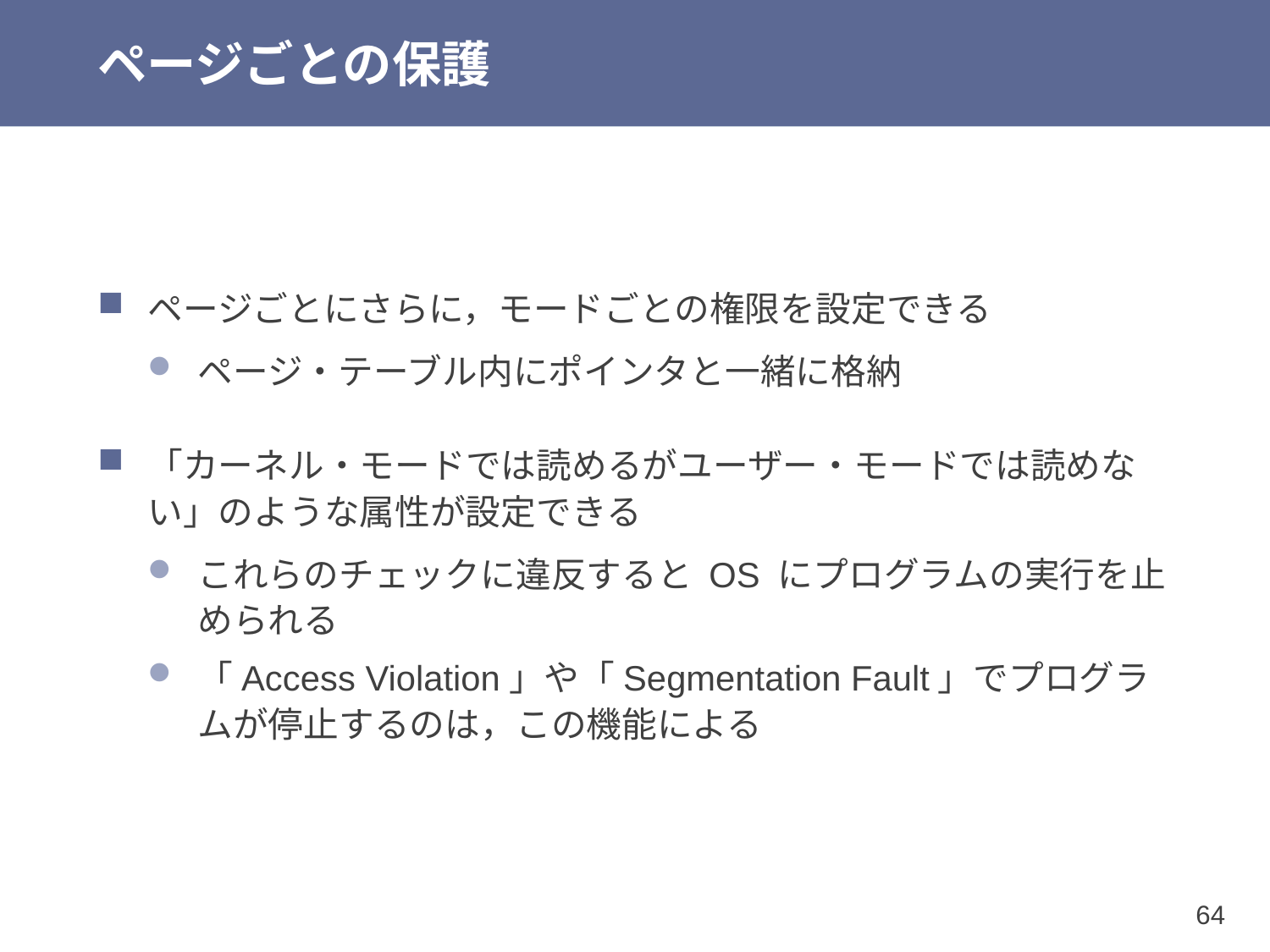

# ページごとの保護
ページごとにさらに，モードごとの権限を設定できる
ページ・テーブル内にポインタと一緒に格納
「カーネル・モードでは読めるがユーザー・モードでは読めない」のような属性が設定できる
これらのチェックに違反すると OS にプログラムの実行を止められる
「Access Violation」や「Segmentation Fault」でプログラムが停止するのは，この機能による